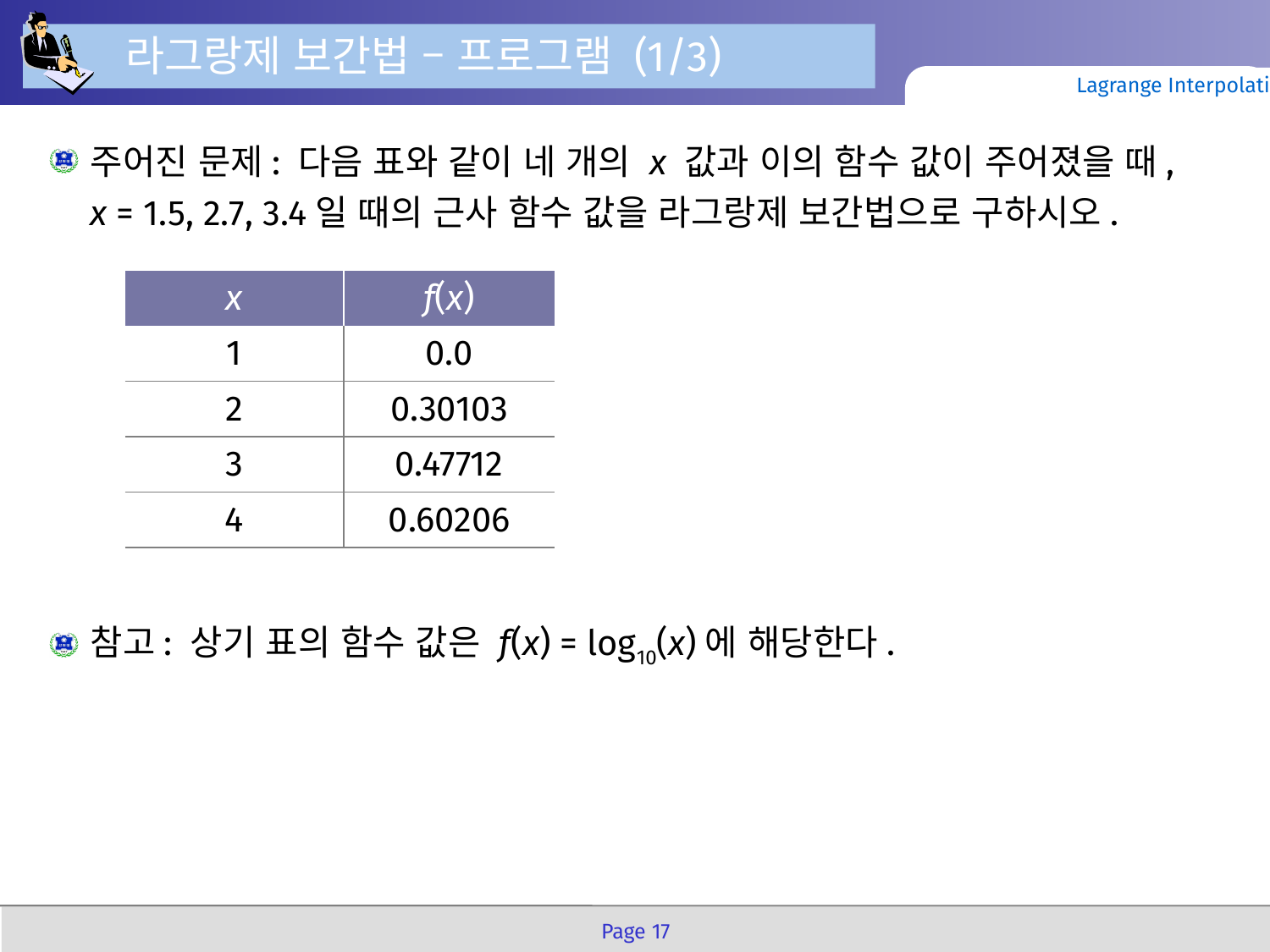

라그랑제 보간법 – 프로그램 (1/3)
Lagrange Interpolation
주어진 문제: 다음 표와 같이 네 개의 x 값과 이의 함수 값이 주어졌을 때,
x = 1.5, 2.7, 3.4일 때의 근사 함수 값을 라그랑제 보간법으로 구하시오.
| x | f(x) |
| --- | --- |
| 1 | 0.0 |
| 2 | 0.30103 |
| 3 | 0.47712 |
| 4 | 0.60206 |
참고: 상기 표의 함수 값은 f(x) = log10(x)에 해당한다.
Page 17